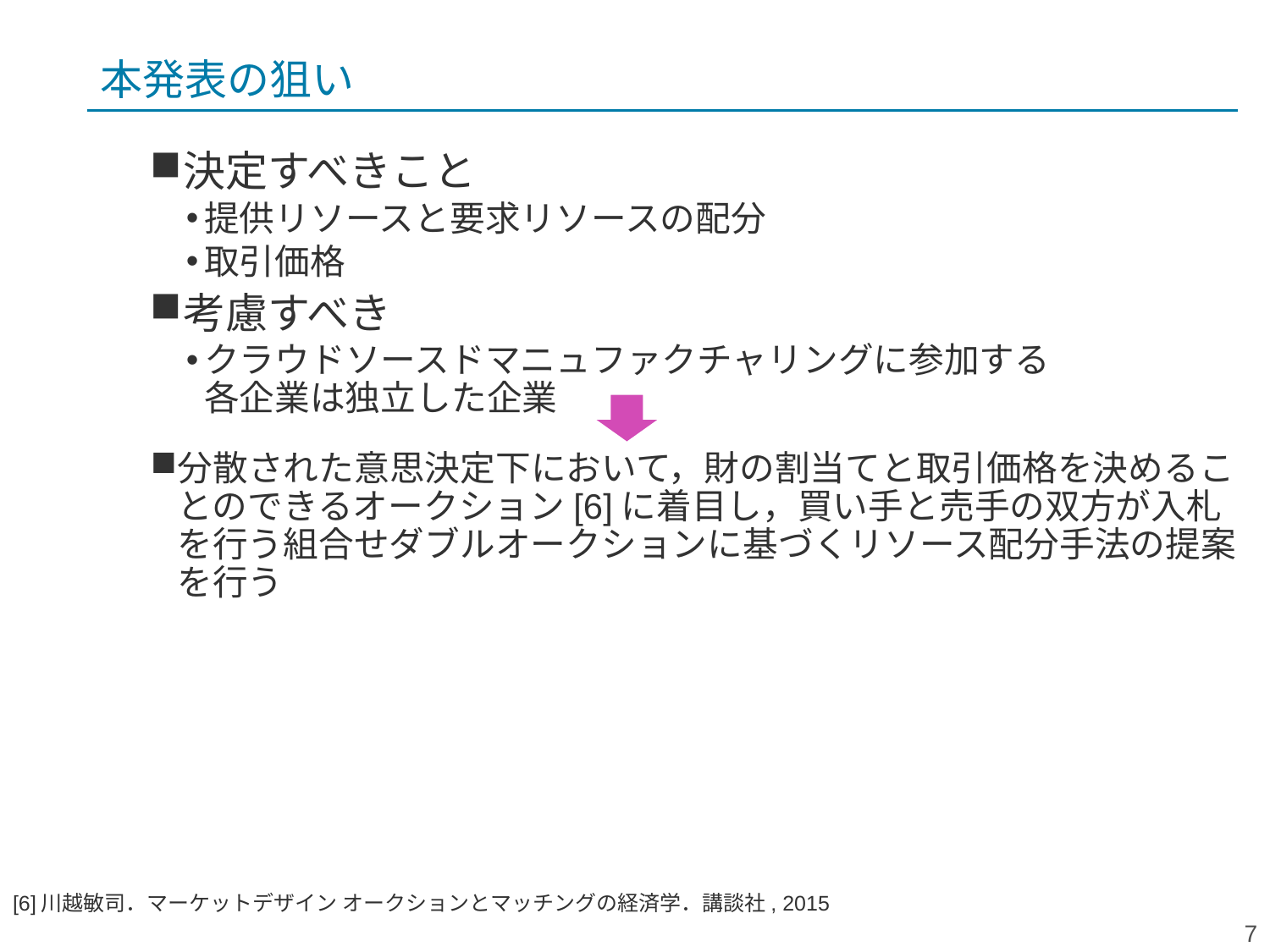

# 本発表の狙い
決定すべきこと
提供リソースと要求リソースの配分
取引価格
考慮すべき
クラウドソースドマニュファクチャリングに参加する
各企業は独立した企業

分散された意思決定下において，財の割当てと取引価格を決めることのできるオークション[6]に着目し，買い手と売手の双方が入札を行う組合せダブルオークションに基づくリソース配分手法の提案を行う
[6]川越敏司．マーケットデザイン オークションとマッチングの経済学．講談社, 2015
7